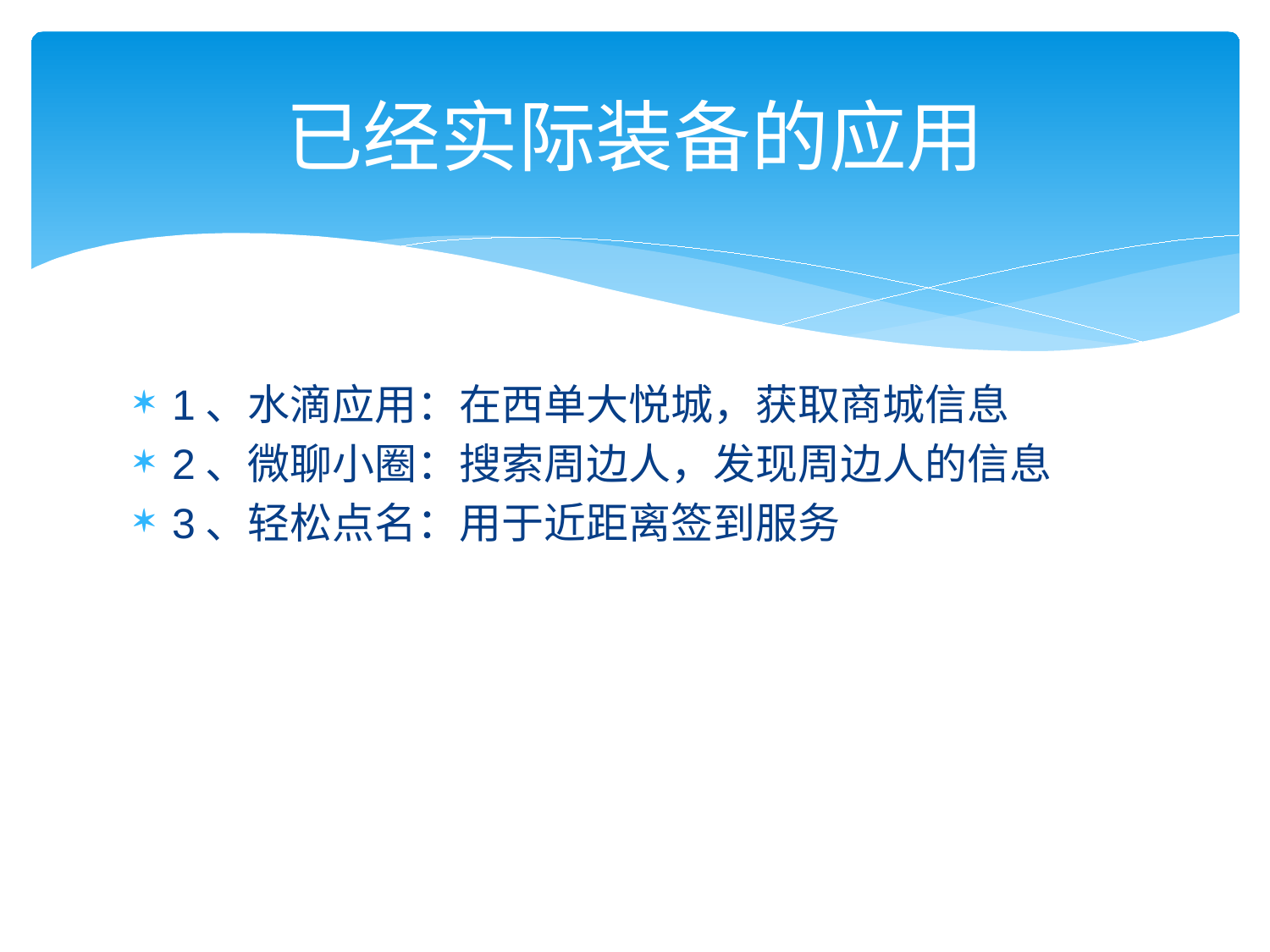

# 已经实际装备的应用
1、水滴应用：在西单大悦城，获取商城信息
2、微聊小圈：搜索周边人，发现周边人的信息
3、轻松点名：用于近距离签到服务